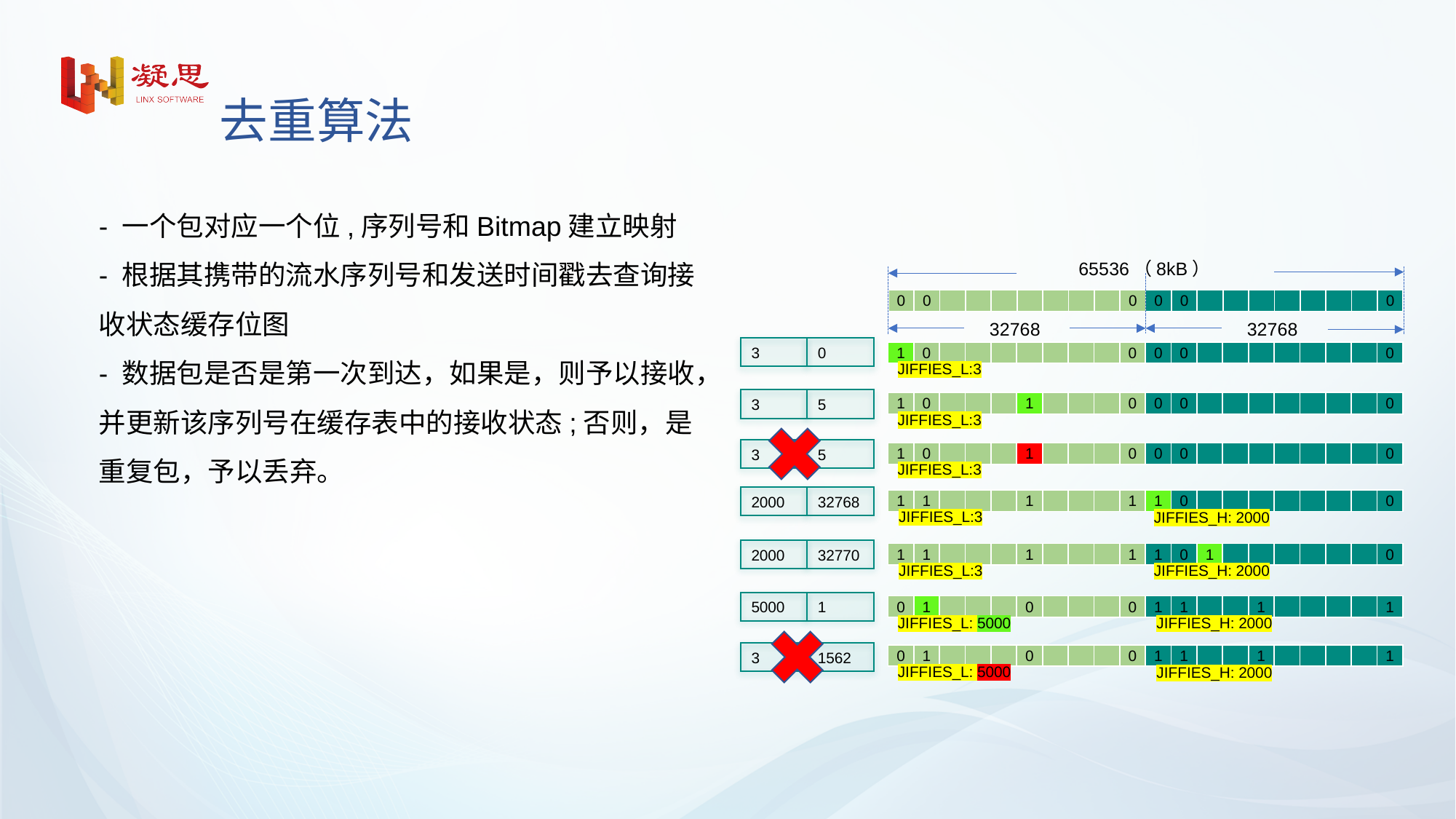

# 去重算法
- 一个包对应一个位,序列号和Bitmap建立映射
- 根据其携带的流水序列号和发送时间戳去查询接收状态缓存位图
- 数据包是否是第一次到达，如果是，则予以接收，并更新该序列号在缓存表中的接收状态;否则，是重复包，予以丢弃。
65536（8kB）
32768
32768
| 0 | 0 |  |  |  |  |  |  |  | 0 | 0 | 0 |  |  |  |  |  |  |  | 0 |
| --- | --- | --- | --- | --- | --- | --- | --- | --- | --- | --- | --- | --- | --- | --- | --- | --- | --- | --- | --- |

3
0
| 1 | 0 |  |  |  |  |  |  |  | 0 | 0 | 0 |  |  |  |  |  |  |  | 0 |
| --- | --- | --- | --- | --- | --- | --- | --- | --- | --- | --- | --- | --- | --- | --- | --- | --- | --- | --- | --- |
JIFFIES_L:3

3
5
| 1 | 0 |  |  |  | 1 |  |  |  | 0 | 0 | 0 |  |  |  |  |  |  |  | 0 |
| --- | --- | --- | --- | --- | --- | --- | --- | --- | --- | --- | --- | --- | --- | --- | --- | --- | --- | --- | --- |
JIFFIES_L:3

3
5
| 1 | 0 |  |  |  | 1 |  |  |  | 0 | 0 | 0 |  |  |  |  |  |  |  | 0 |
| --- | --- | --- | --- | --- | --- | --- | --- | --- | --- | --- | --- | --- | --- | --- | --- | --- | --- | --- | --- |
JIFFIES_L:3

2000
32768
| 1 | 1 |  |  |  | 1 |  |  |  | 1 | 1 | 0 |  |  |  |  |  |  |  | 0 |
| --- | --- | --- | --- | --- | --- | --- | --- | --- | --- | --- | --- | --- | --- | --- | --- | --- | --- | --- | --- |
JIFFIES_L:3
JIFFIES_H: 2000

2000
32770
| 1 | 1 |  |  |  | 1 |  |  |  | 1 | 1 | 0 | 1 |  |  |  |  |  |  | 0 |
| --- | --- | --- | --- | --- | --- | --- | --- | --- | --- | --- | --- | --- | --- | --- | --- | --- | --- | --- | --- |
JIFFIES_L:3
JIFFIES_H: 2000

5000
1
| 0 | 1 |  |  |  | 0 |  |  |  | 0 | 1 | 1 |  |  | 1 |  |  |  |  | 1 |
| --- | --- | --- | --- | --- | --- | --- | --- | --- | --- | --- | --- | --- | --- | --- | --- | --- | --- | --- | --- |
JIFFIES_L: 5000
JIFFIES_H: 2000

3
1562
| 0 | 1 |  |  |  | 0 |  |  |  | 0 | 1 | 1 |  |  | 1 |  |  |  |  | 1 |
| --- | --- | --- | --- | --- | --- | --- | --- | --- | --- | --- | --- | --- | --- | --- | --- | --- | --- | --- | --- |
JIFFIES_L: 5000
JIFFIES_H: 2000